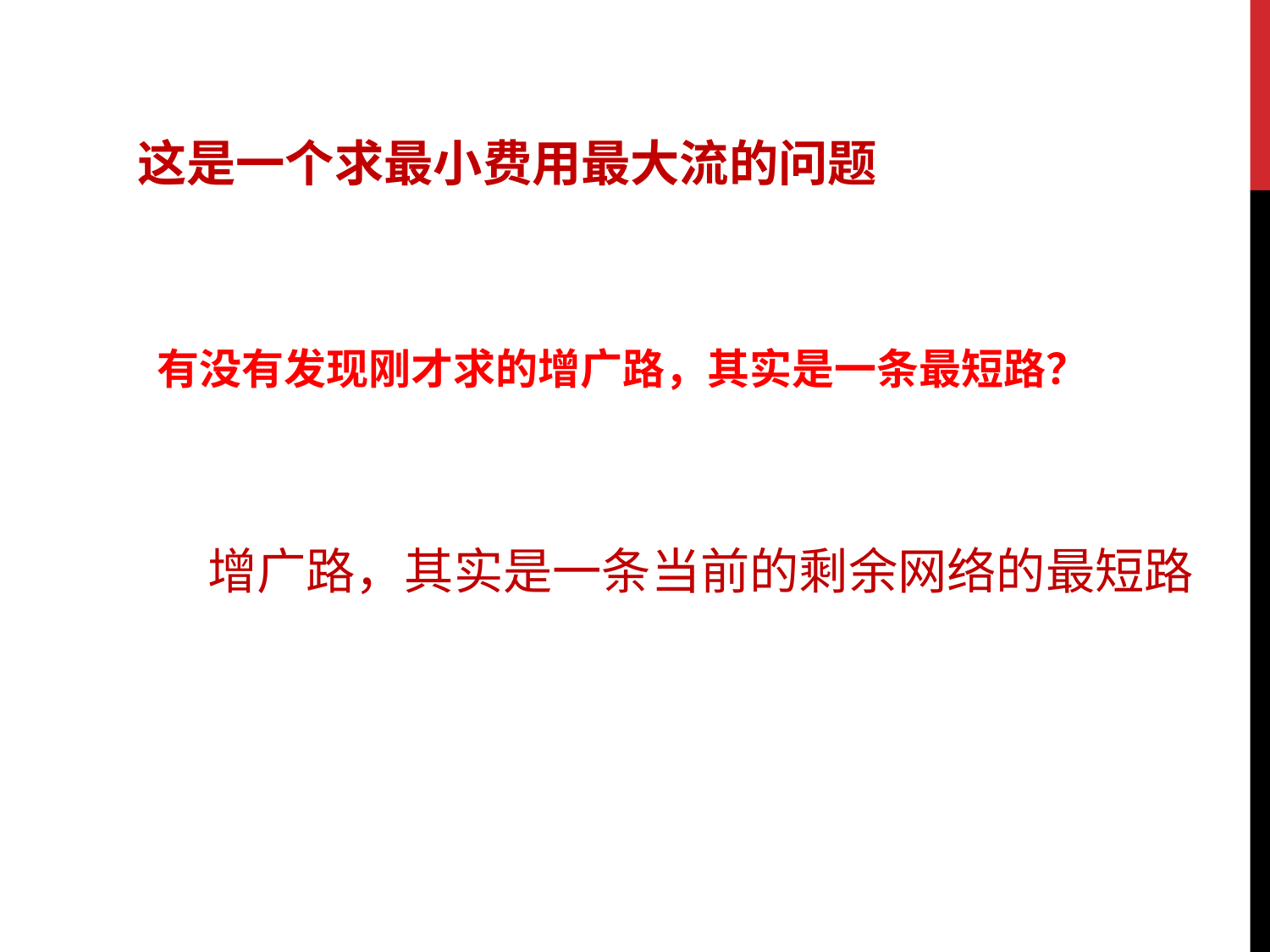

这是一个求最小费用最大流的问题
有没有发现刚才求的增广路，其实是一条最短路？
增广路，其实是一条当前的剩余网络的最短路